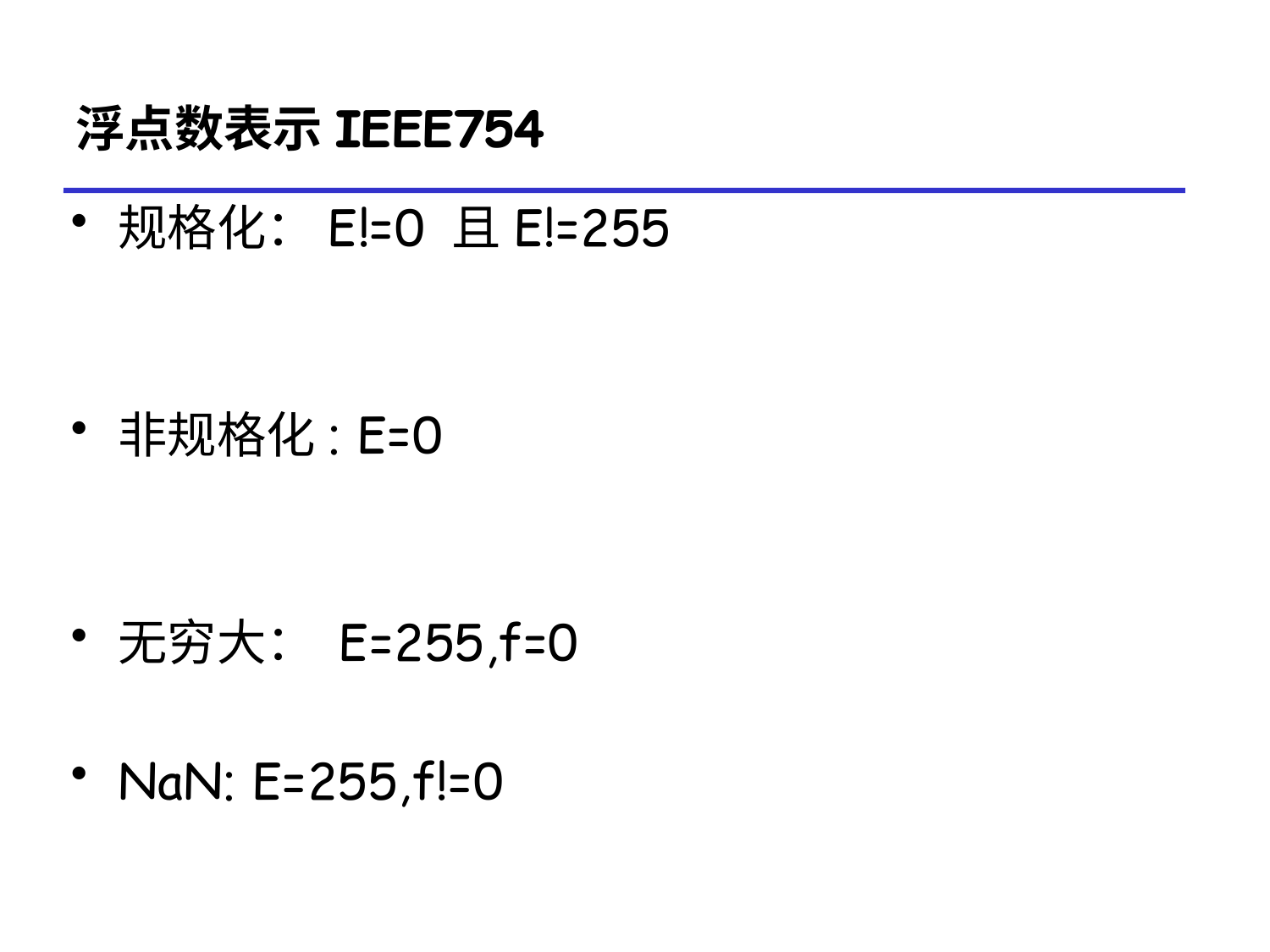

# 浮点数表示IEEE754
规格化：E!=0 且E!=255

非规格化: E=0

无穷大： E=255,f=0

NaN: E=255,f!=0